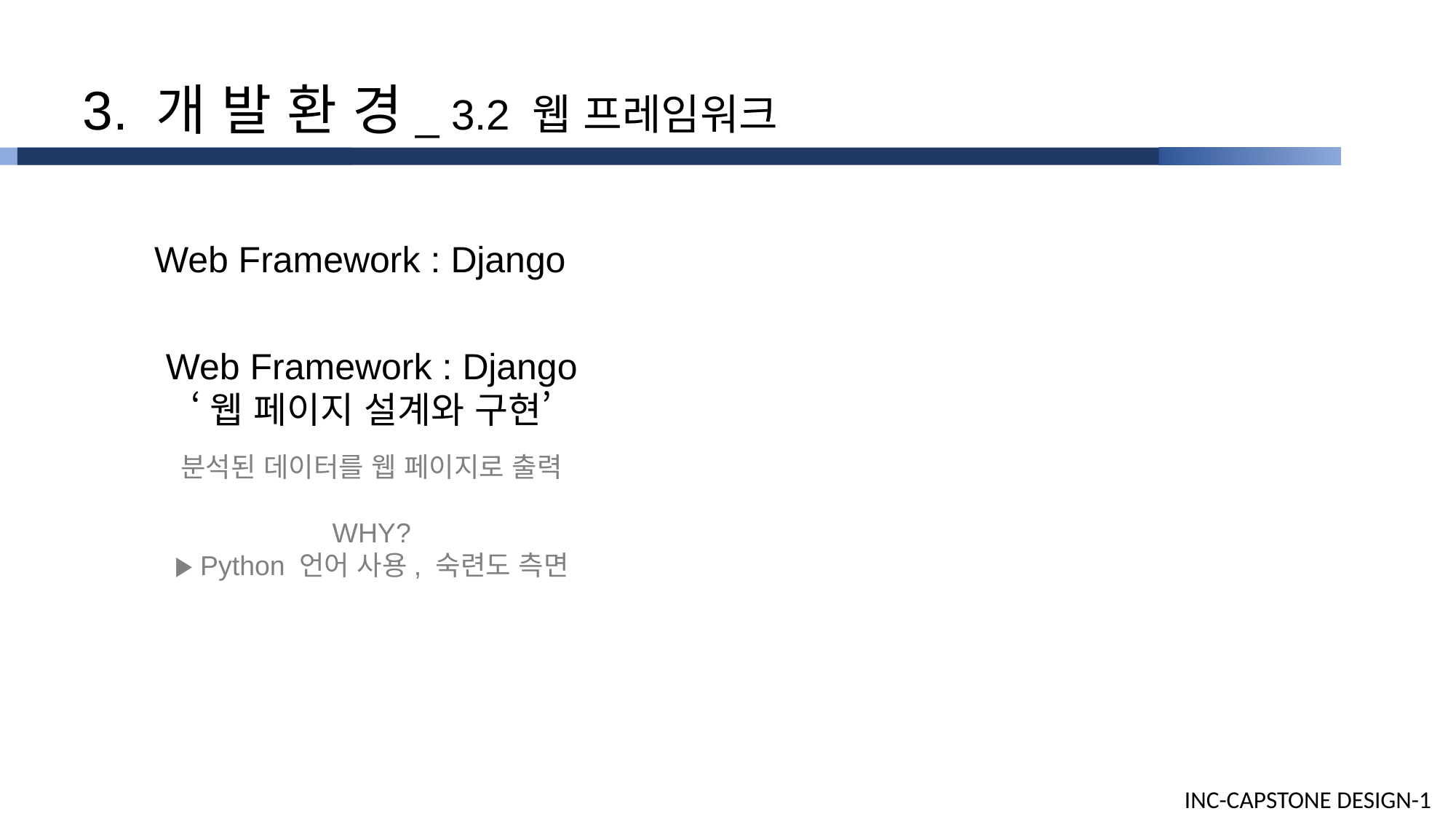

3. 개 발 환 경_ 3.2 웹 프레임워크
Web Framework : Django
Web Framework : Django
‘웹 페이지 설계와 구현’

분석된 데이터를 웹 페이지로 출력

WHY?
▶ Python 언어 사용, 숙련도 측면